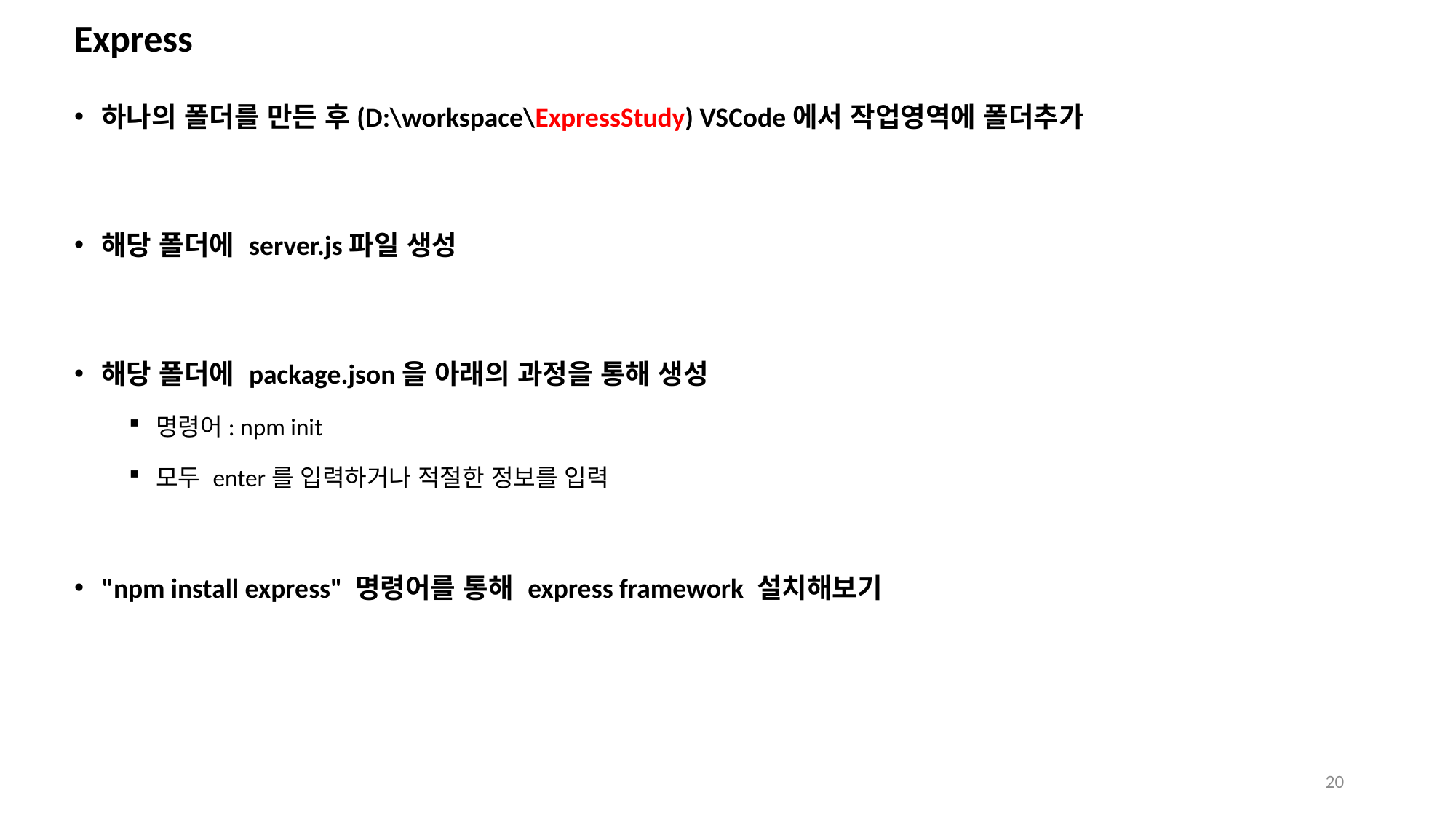

# Express
하나의 폴더를 만든 후(D:\workspace\ExpressStudy) VSCode에서 작업영역에 폴더추가

해당 폴더에 server.js파일 생성

해당 폴더에 package.json을 아래의 과정을 통해 생성
명령어: npm init
모두 enter를 입력하거나 적절한 정보를 입력

"npm install express" 명령어를 통해 express framework 설치해보기

20